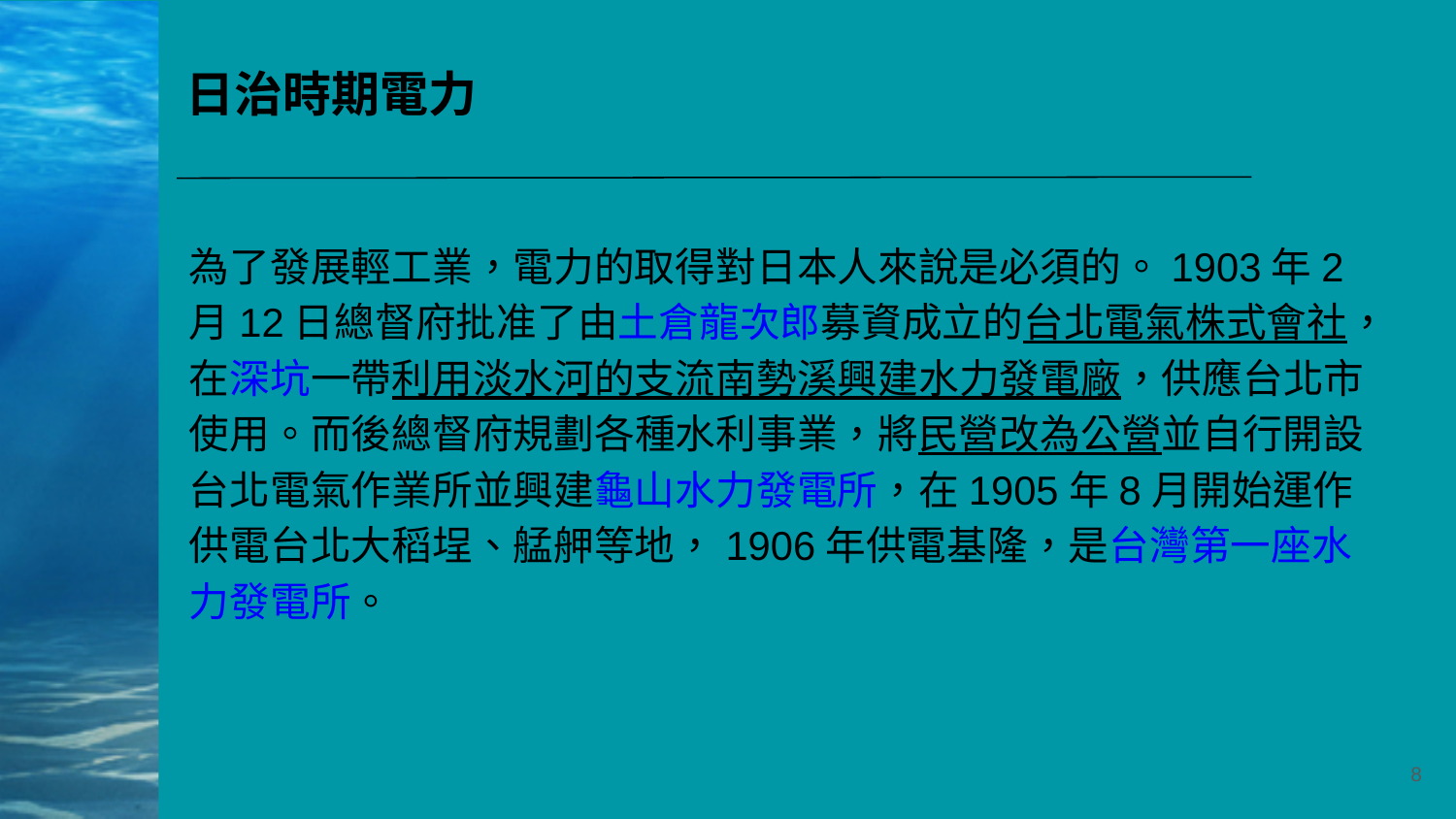

日治時期電力
為了發展輕工業，電力的取得對日本人來說是必須的。1903年2月12日總督府批准了由土倉龍次郎募資成立的台北電氣株式會社，在深坑一帶利用淡水河的支流南勢溪興建水力發電廠，供應台北市使用。而後總督府規劃各種水利事業，將民營改為公營並自行開設台北電氣作業所並興建龜山水力發電所，在1905年8月開始運作供電台北大稻埕、艋舺等地，1906年供電基隆，是台灣第一座水力發電所。